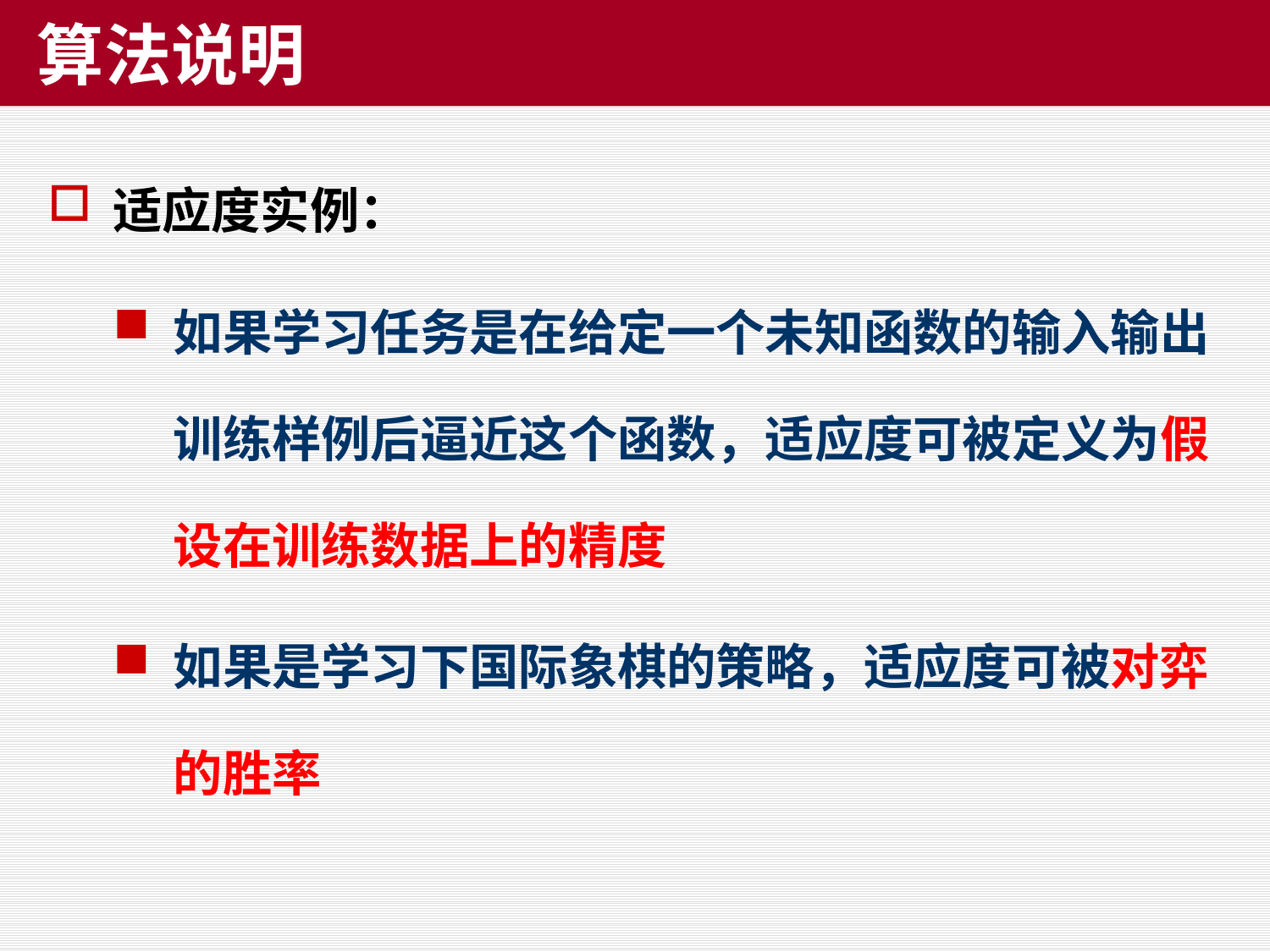

# 算法说明
适应度实例：
如果学习任务是在给定一个未知函数的输入输出训练样例后逼近这个函数，适应度可被定义为假设在训练数据上的精度
如果是学习下国际象棋的策略，适应度可被对弈的胜率